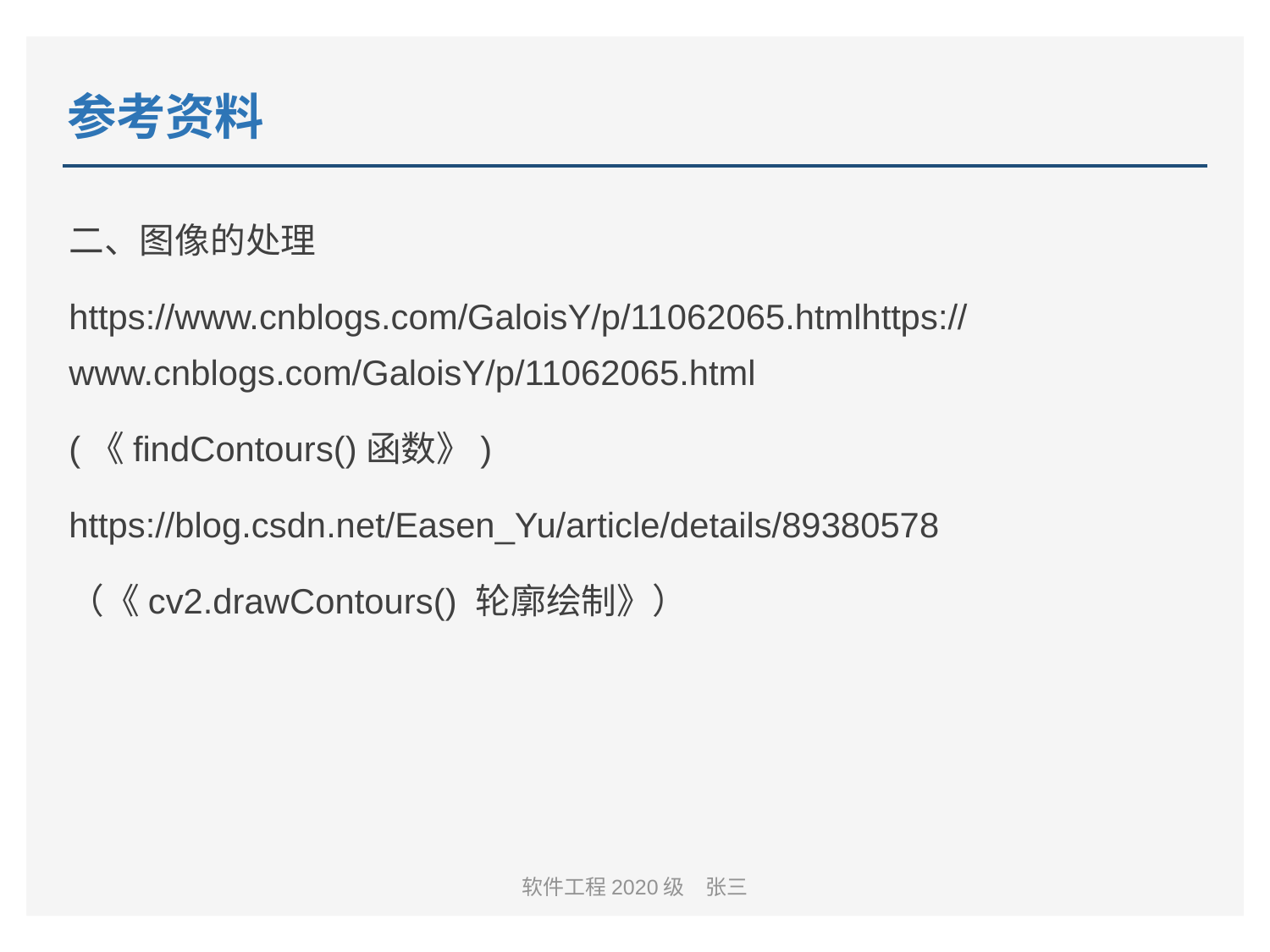

# 参考资料
二、图像的处理
https://www.cnblogs.com/GaloisY/p/11062065.htmlhttps://www.cnblogs.com/GaloisY/p/11062065.html
(《findContours()函数》)
https://blog.csdn.net/Easen_Yu/article/details/89380578
（《cv2.drawContours() 轮廓绘制》）

软件工程2020级　张三
20